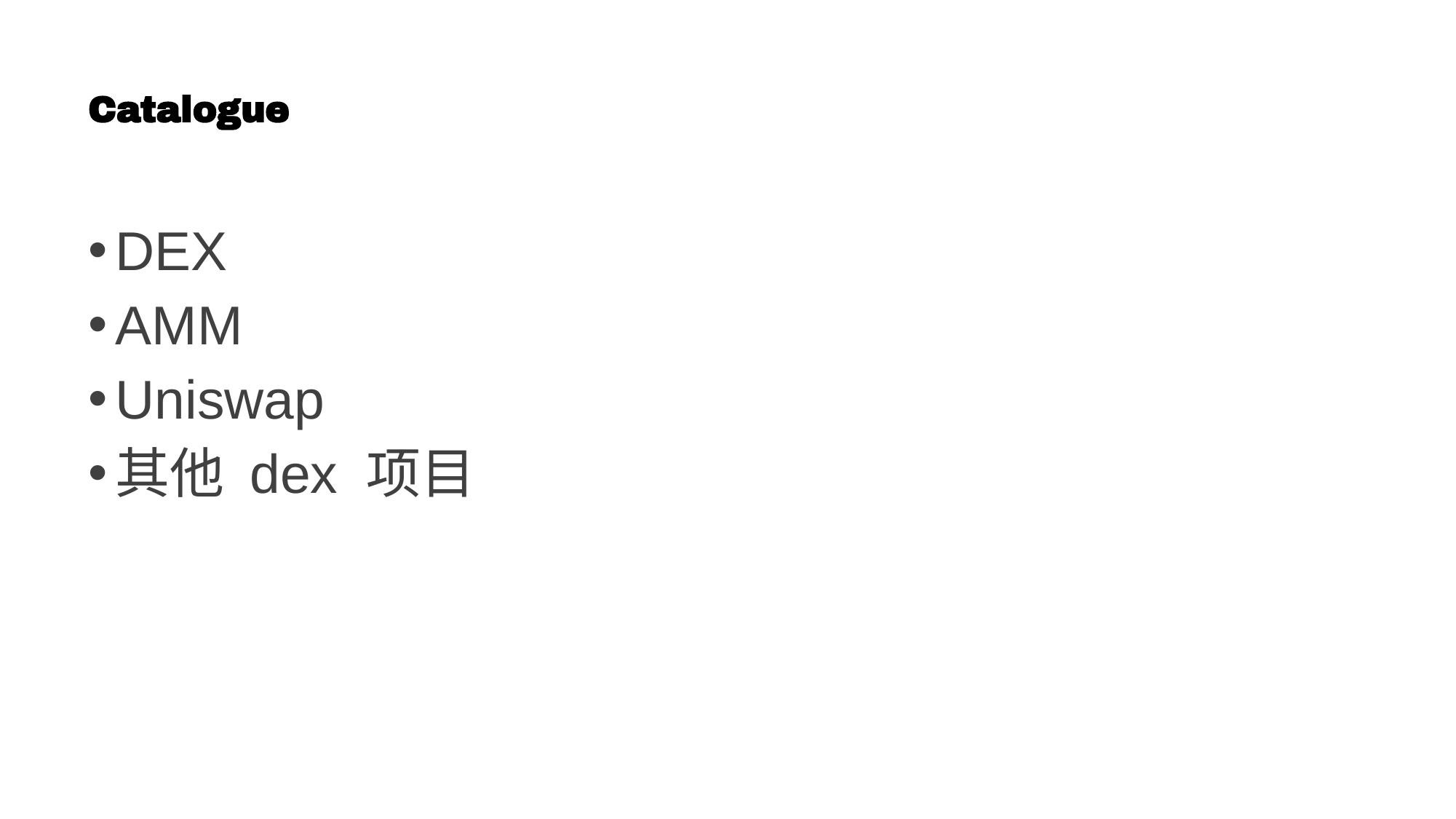

# Catalogue
DEX
AMM
Uniswap
其他 dex 项目